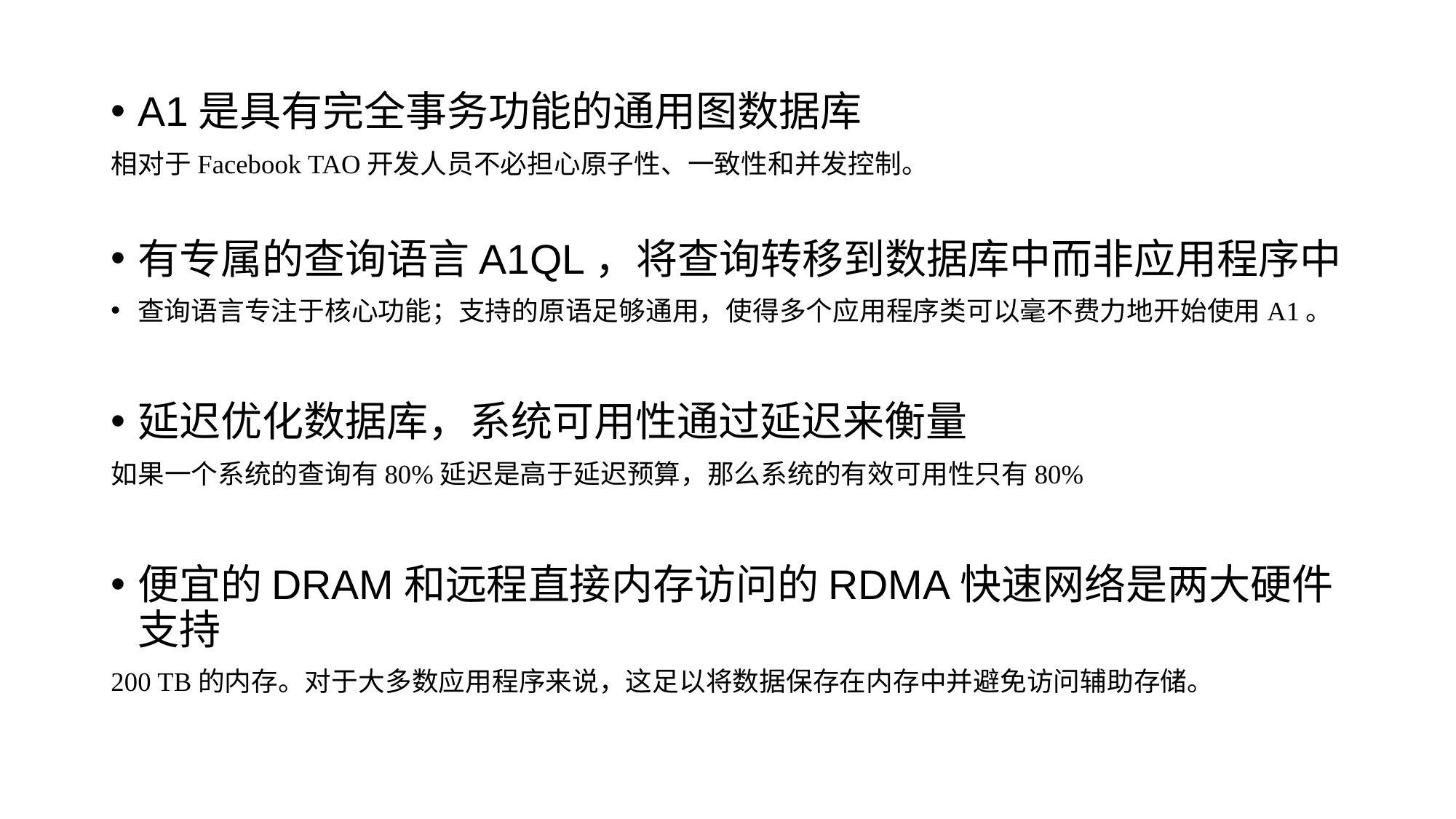

A1是具有完全事务功能的通用图数据库
相对于Facebook TAO开发人员不必担心原子性、一致性和并发控制。

有专属的查询语言A1QL，将查询转移到数据库中而非应用程序中
查询语言专注于核心功能；支持的原语足够通用，使得多个应用程序类可以毫不费力地开始使用A1。

延迟优化数据库，系统可用性通过延迟来衡量
如果一个系统的查询有80%延迟是高于延迟预算，那么系统的有效可用性只有80%

便宜的DRAM和远程直接内存访问的RDMA快速网络是两大硬件支持
200 TB的内存。对于大多数应用程序来说，这足以将数据保存在内存中并避免访问辅助存储。